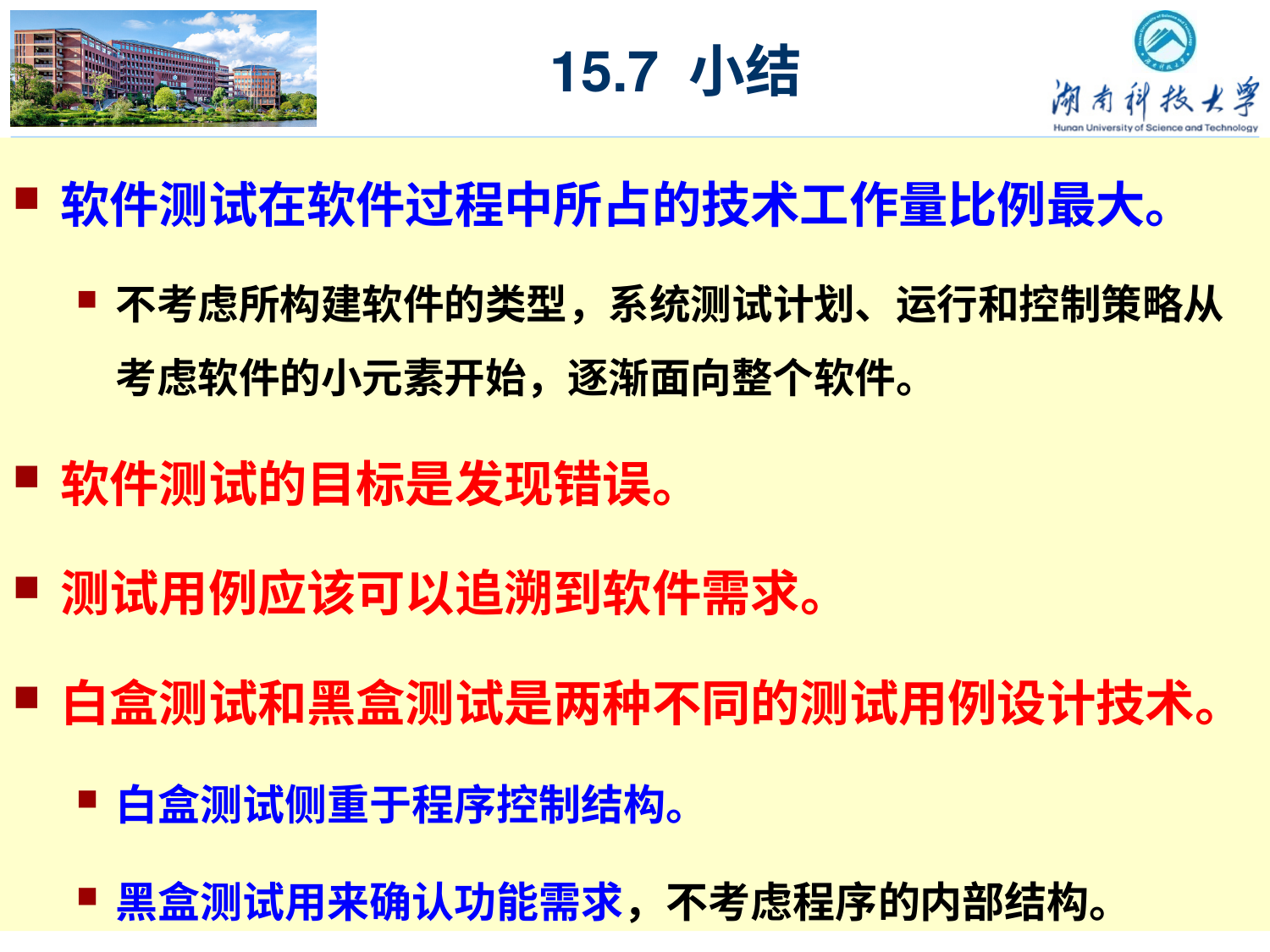

15.7 小结
软件测试在软件过程中所占的技术工作量比例最大。
不考虑所构建软件的类型，系统测试计划、运行和控制策略从考虑软件的小元素开始，逐渐面向整个软件。
软件测试的目标是发现错误。
测试用例应该可以追溯到软件需求。
白盒测试和黑盒测试是两种不同的测试用例设计技术。
白盒测试侧重于程序控制结构。
黑盒测试用来确认功能需求，不考虑程序的内部结构。
23